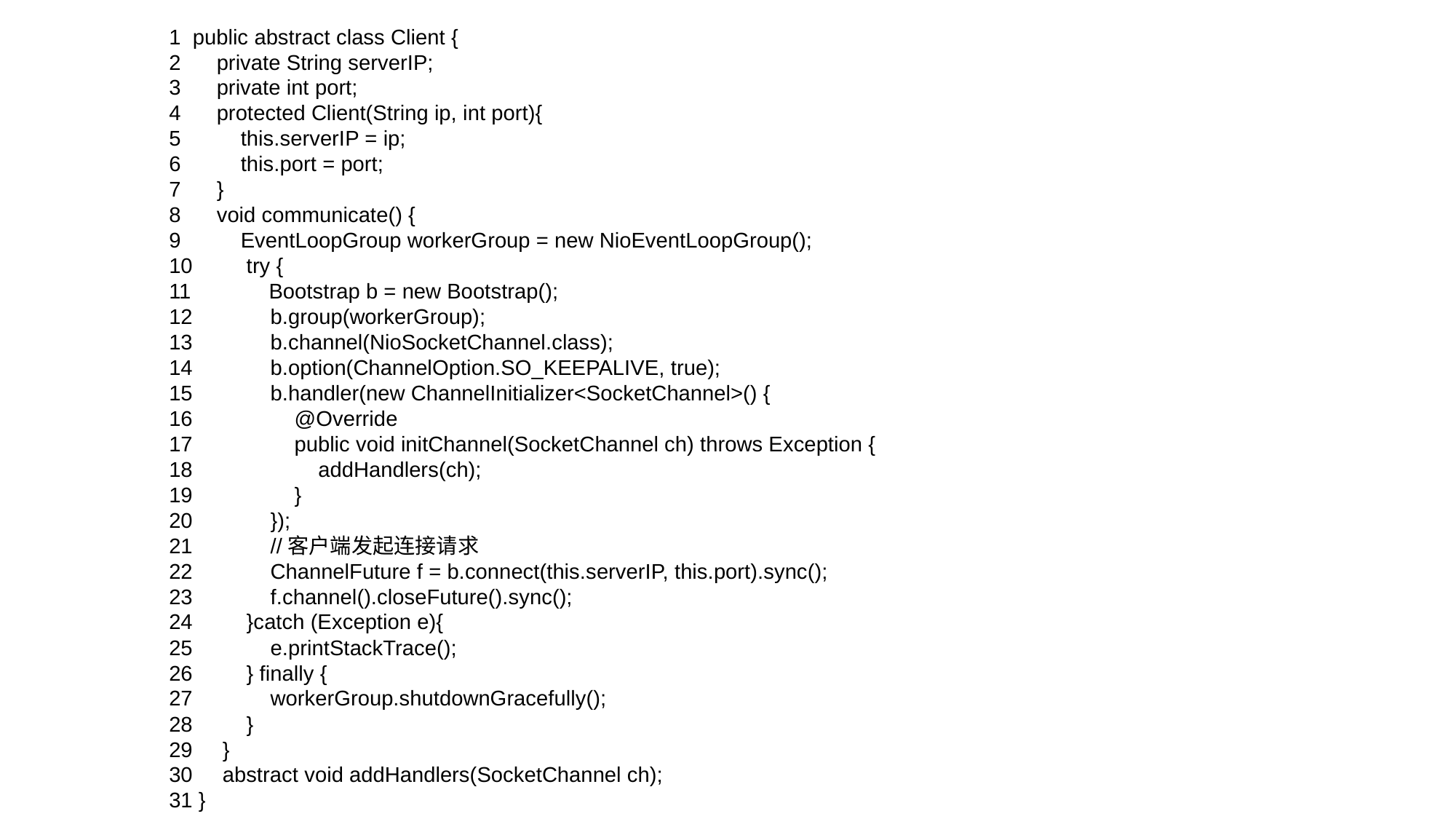

1  public abstract class Client {
2      private String serverIP;
3      private int port;
4      protected Client(String ip, int port){
5          this.serverIP = ip;
6          this.port = port;
7      }
8      void communicate() {
9          EventLoopGroup workerGroup = new NioEventLoopGroup();
10         try {
11             Bootstrap b = new Bootstrap();
12             b.group(workerGroup);
13             b.channel(NioSocketChannel.class);
14             b.option(ChannelOption.SO_KEEPALIVE, true);
15             b.handler(new ChannelInitializer<SocketChannel>() {
16                 @Override
17                 public void initChannel(SocketChannel ch) throws Exception {
18                     addHandlers(ch);
19                 }
20             });
21             //客户端发起连接请求
22             ChannelFuture f = b.connect(this.serverIP, this.port).sync();
23             f.channel().closeFuture().sync();
24         }catch (Exception e){
25             e.printStackTrace();
26         } finally {
27             workerGroup.shutdownGracefully();
28         }
29     }
30     abstract void addHandlers(SocketChannel ch);
31 }